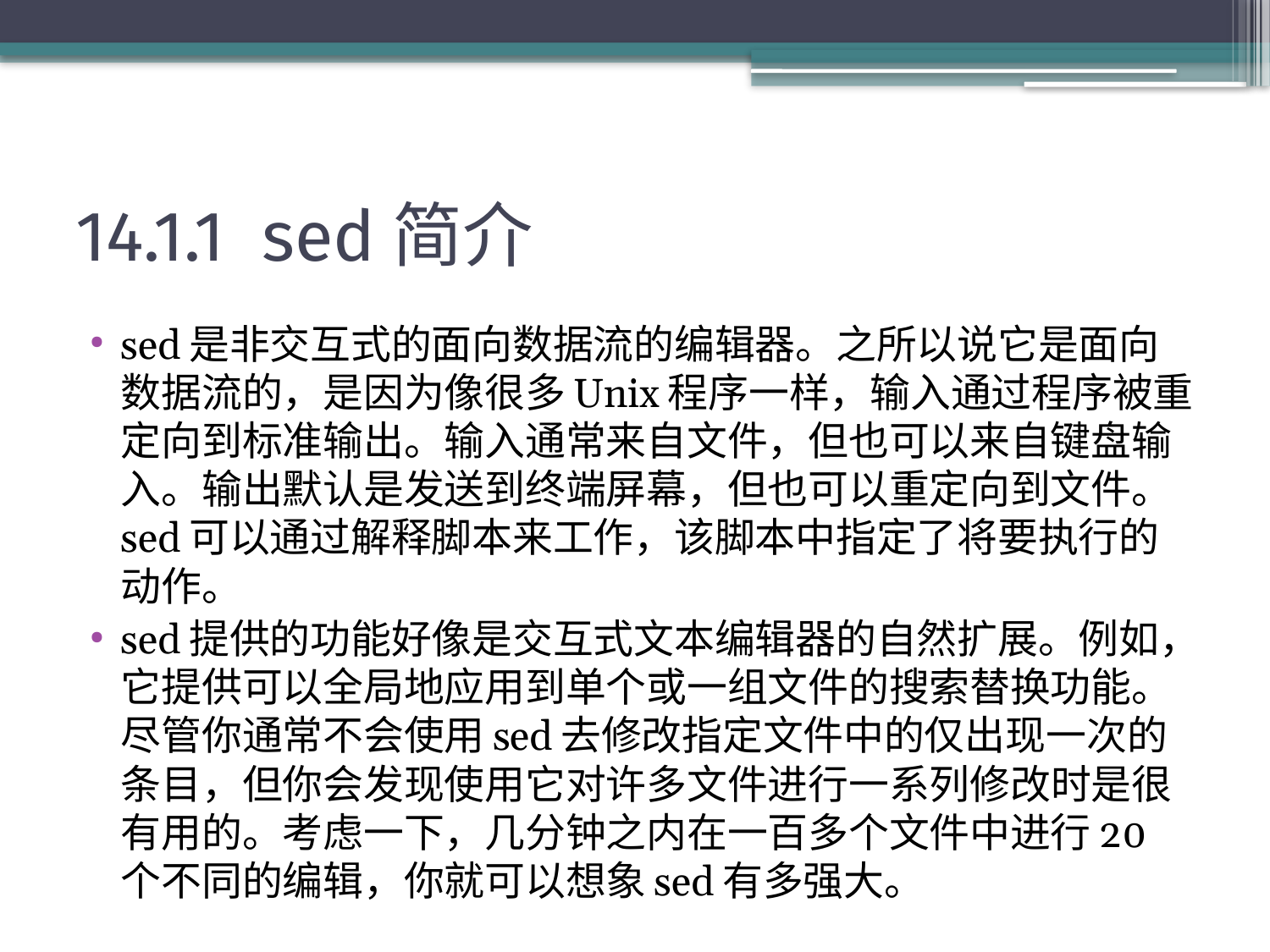

# 14.1.1  sed简介
sed是非交互式的面向数据流的编辑器。之所以说它是面向数据流的，是因为像很多Unix程序一样，输入通过程序被重定向到标准输出。输入通常来自文件，但也可以来自键盘输入。输出默认是发送到终端屏幕，但也可以重定向到文件。sed可以通过解释脚本来工作，该脚本中指定了将要执行的动作。
sed提供的功能好像是交互式文本编辑器的自然扩展。例如，它提供可以全局地应用到单个或一组文件的搜索替换功能。尽管你通常不会使用sed去修改指定文件中的仅出现一次的条目，但你会发现使用它对许多文件进行一系列修改时是很有用的。考虑一下，几分钟之内在一百多个文件中进行20个不同的编辑，你就可以想象sed有多强大。